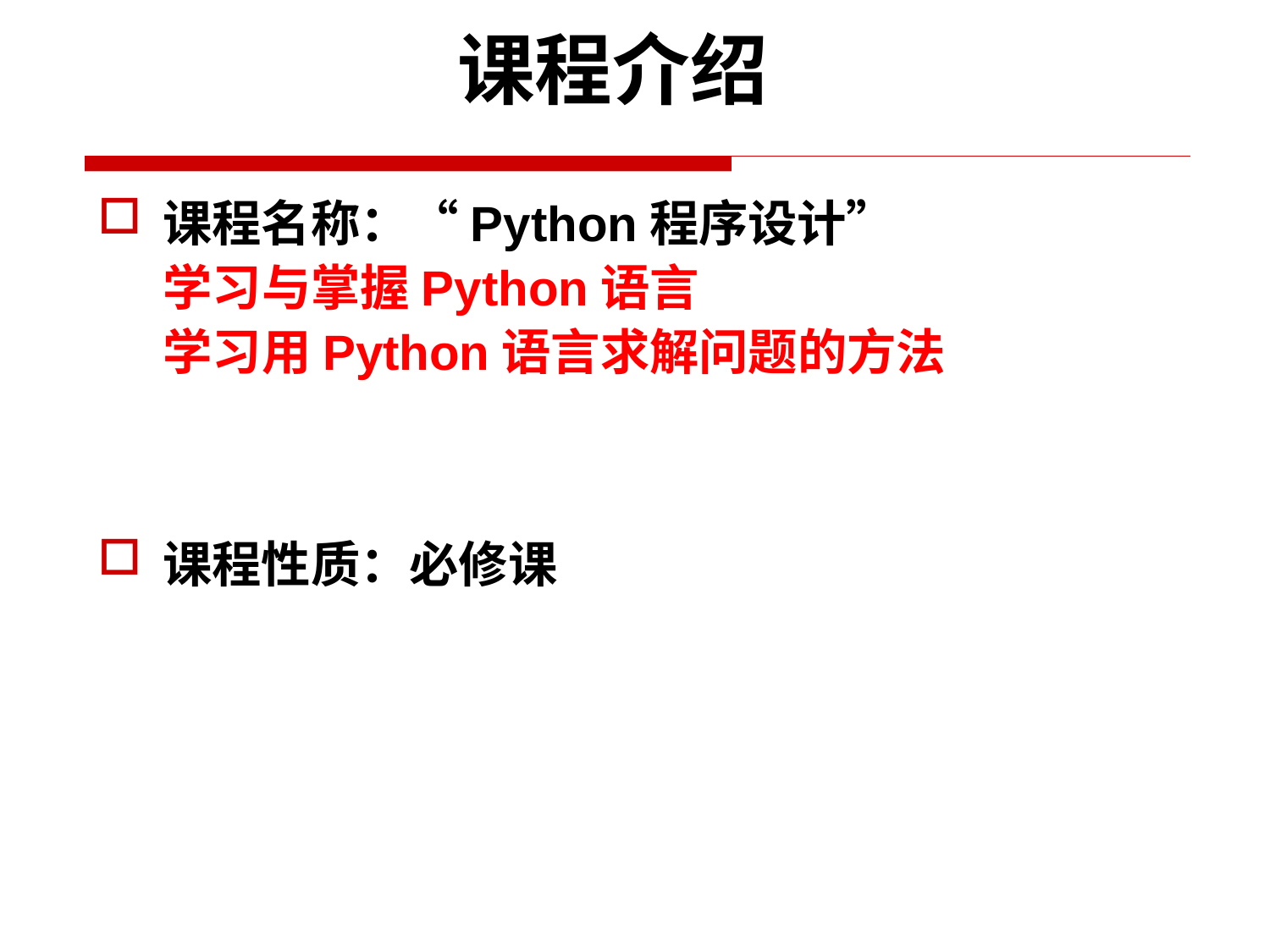

课程介绍
课程名称：“Python程序设计”
学习与掌握Python语言
学习用Python语言求解问题的方法

课程性质：必修课